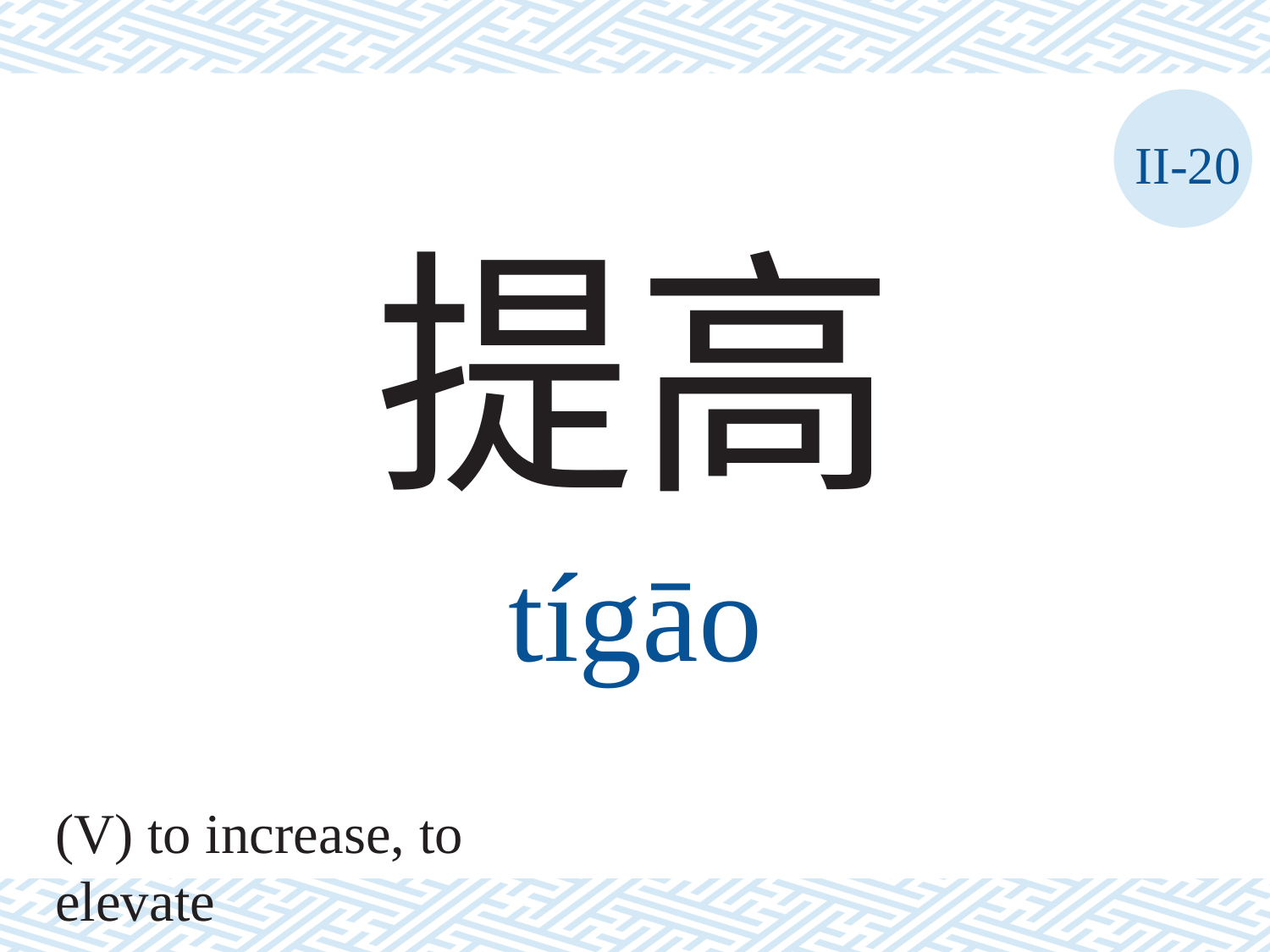

II-20
提高
tígāo
(V) to increase, to elevate